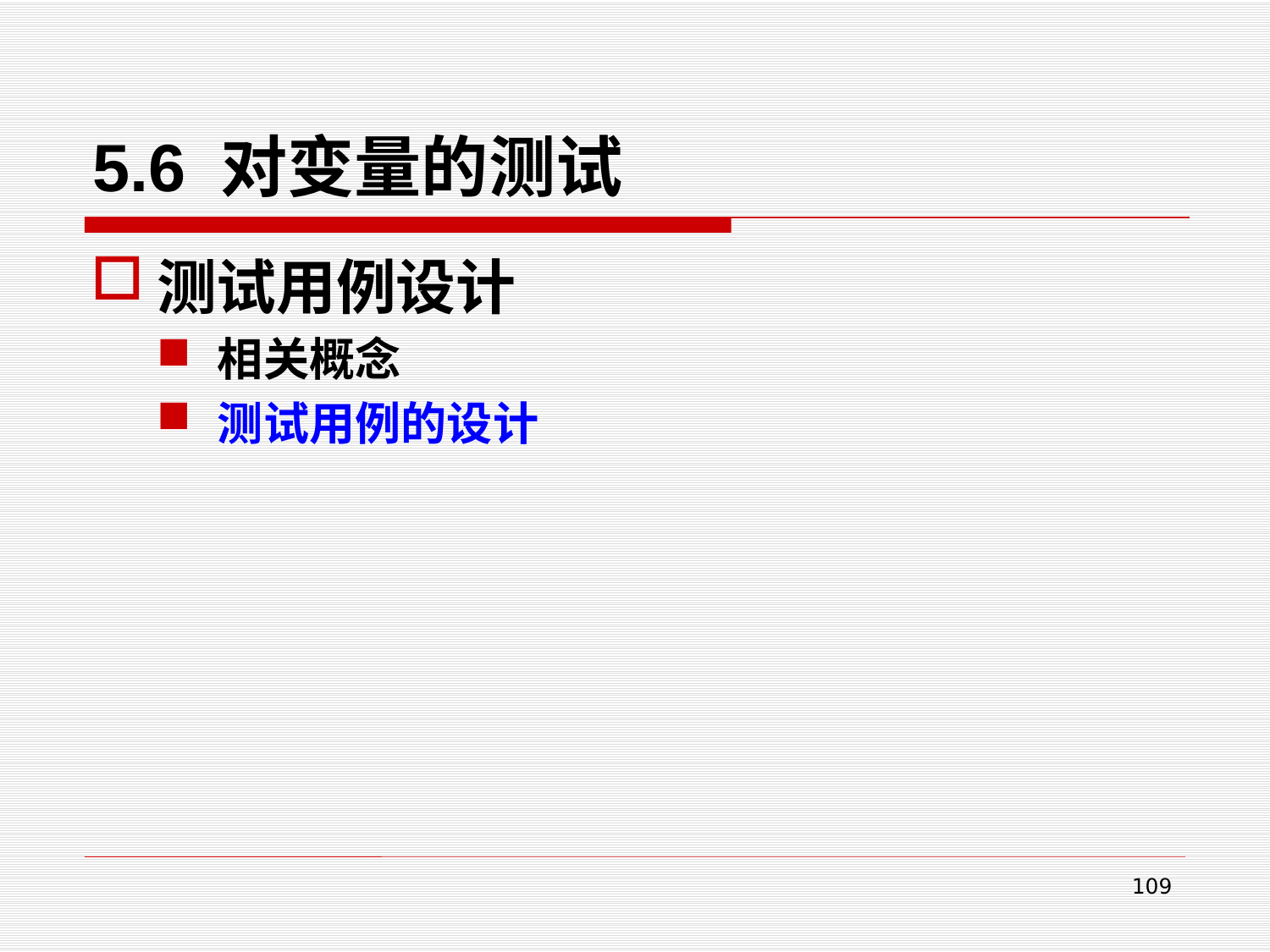

# 5.6 对变量的测试
测试用例设计
相关概念
测试用例的设计
109